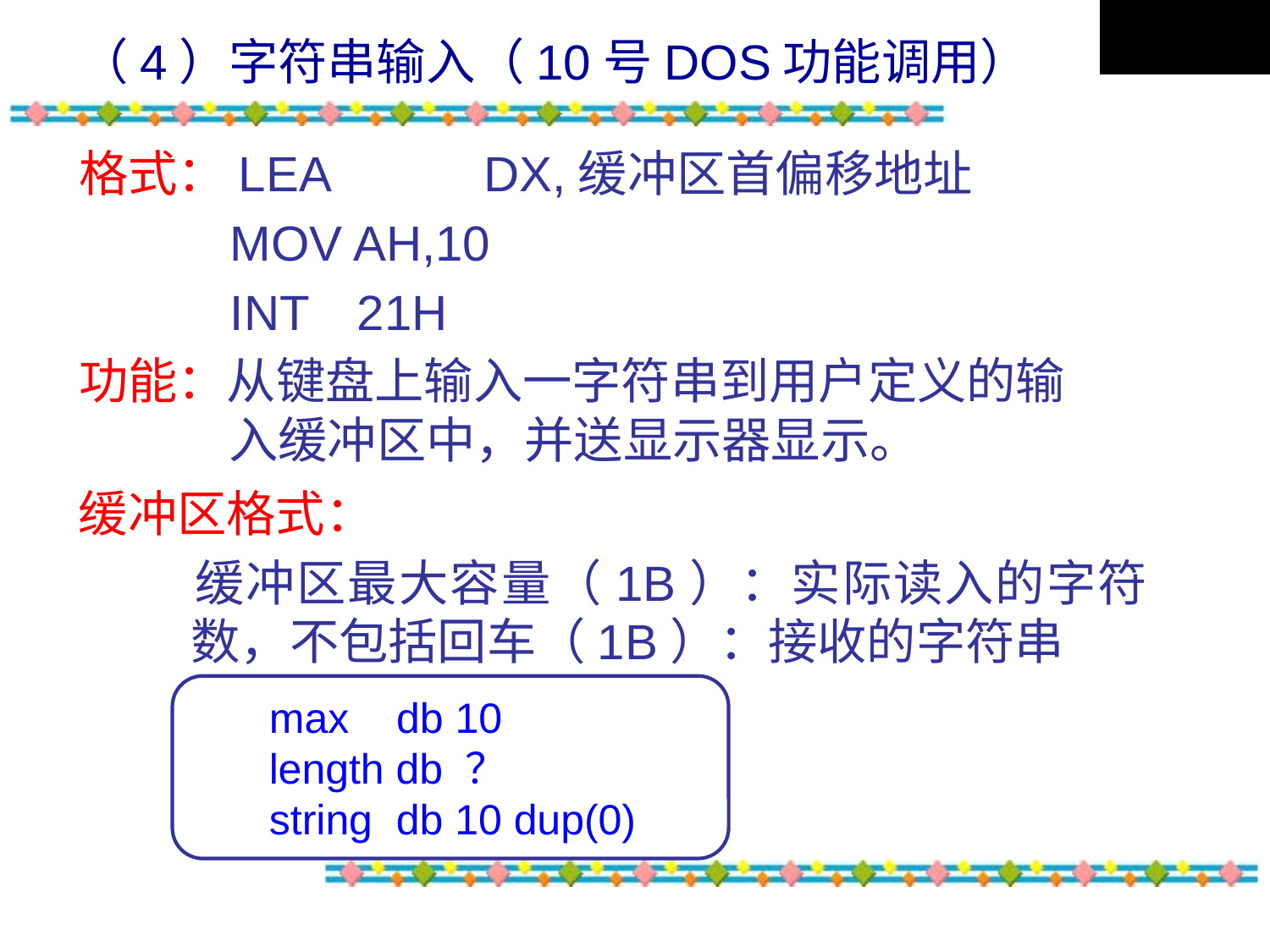

# （4）字符串输入（10号DOS功能调用）
格式：LEA	  DX,缓冲区首偏移地址
	  MOV AH,10
	  INT	  21H
功能：从键盘上输入一字符串到用户定义的输  入缓冲区中，并送显示器显示。
缓冲区格式：
        缓冲区最大容量（1B）：实际读入的字符数，不包括回车（1B）：接收的字符串
max    db 10
length db ？
string  db 10 dup(0)